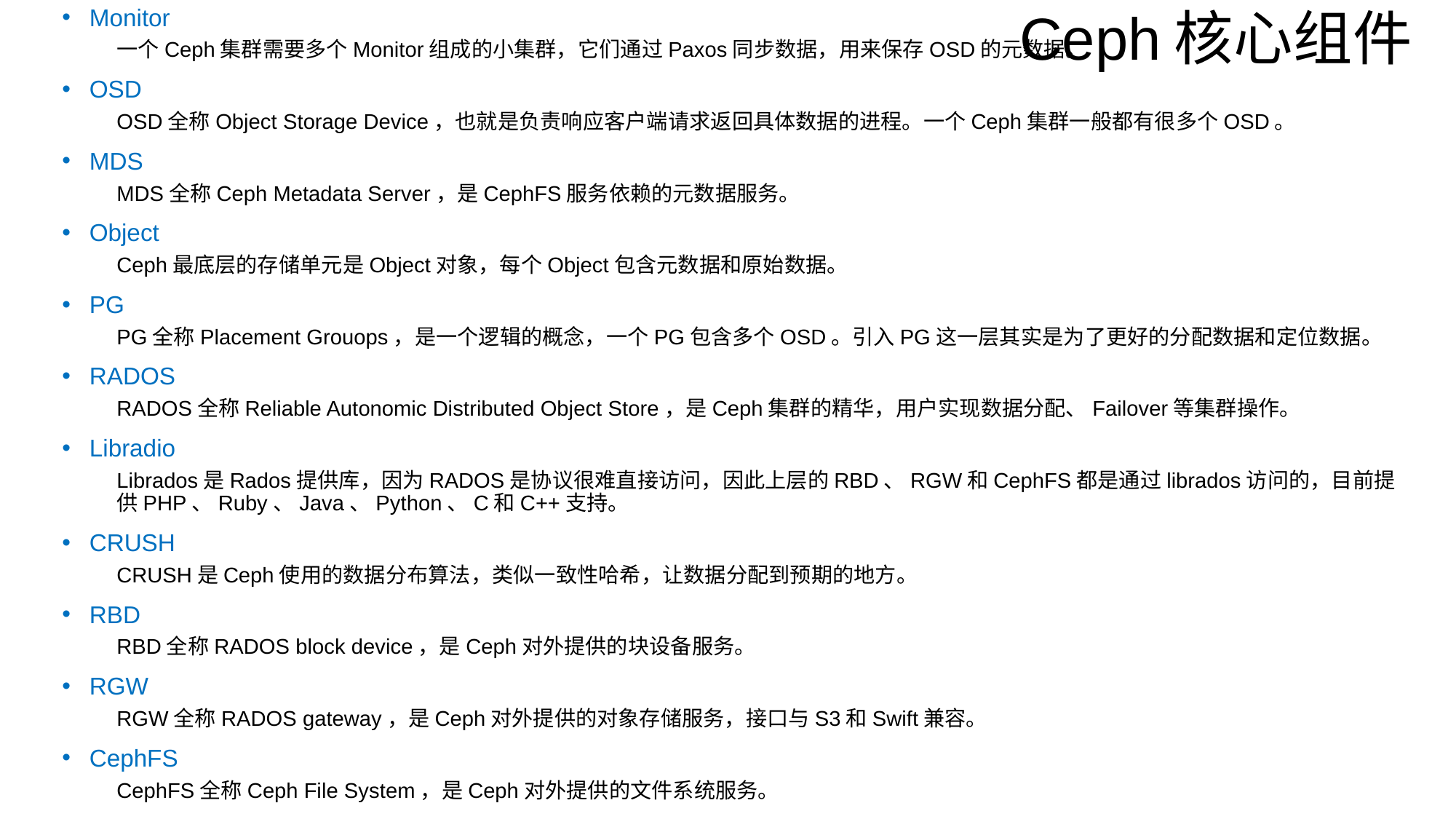

# Ceph核心组件
Monitor
一个Ceph集群需要多个Monitor组成的小集群，它们通过Paxos同步数据，用来保存OSD的元数据。
OSD
OSD全称Object Storage Device，也就是负责响应客户端请求返回具体数据的进程。一个Ceph集群一般都有很多个OSD。
MDS
MDS全称Ceph Metadata Server，是CephFS服务依赖的元数据服务。
Object
Ceph最底层的存储单元是Object对象，每个Object包含元数据和原始数据。
PG
PG全称Placement Grouops，是一个逻辑的概念，一个PG包含多个OSD。引入PG这一层其实是为了更好的分配数据和定位数据。
RADOS
RADOS全称Reliable Autonomic Distributed Object Store，是Ceph集群的精华，用户实现数据分配、Failover等集群操作。
Libradio
Librados是Rados提供库，因为RADOS是协议很难直接访问，因此上层的RBD、RGW和CephFS都是通过librados访问的，目前提供PHP、Ruby、Java、Python、C和C++支持。
CRUSH
CRUSH是Ceph使用的数据分布算法，类似一致性哈希，让数据分配到预期的地方。
RBD
RBD全称RADOS block device，是Ceph对外提供的块设备服务。
RGW
RGW全称RADOS gateway，是Ceph对外提供的对象存储服务，接口与S3和Swift兼容。
CephFS
CephFS全称Ceph File System，是Ceph对外提供的文件系统服务。